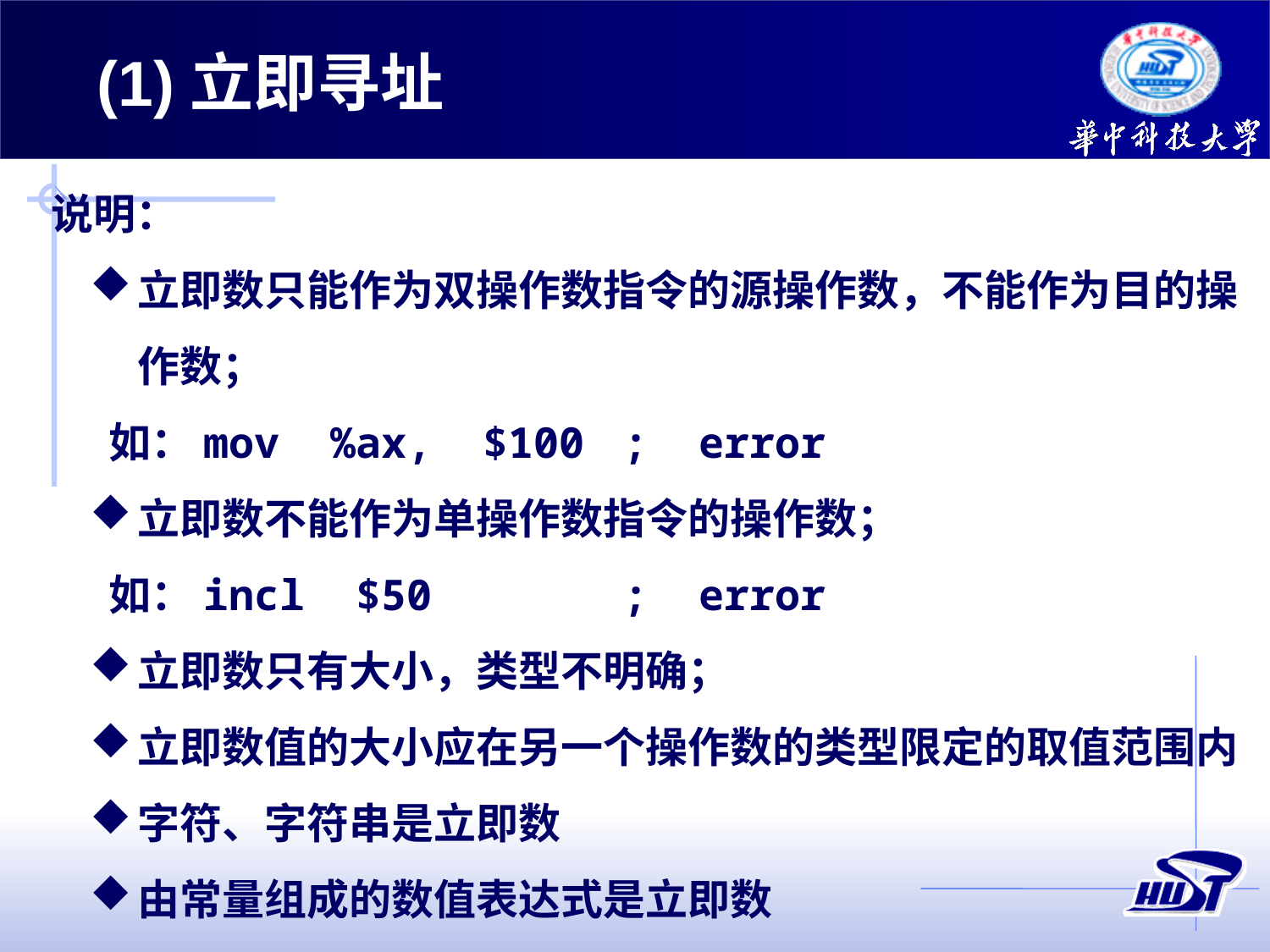

(1)立即寻址
说明：
立即数只能作为双操作数指令的源操作数，不能作为目的操作数；
     如：mov  %ax,  $100	;  error
立即数不能作为单操作数指令的操作数；
     如：incl  $50	  	;  error
立即数只有大小，类型不明确；
立即数值的大小应在另一个操作数的类型限定的取值范围内
字符、字符串是立即数
由常量组成的数值表达式是立即数